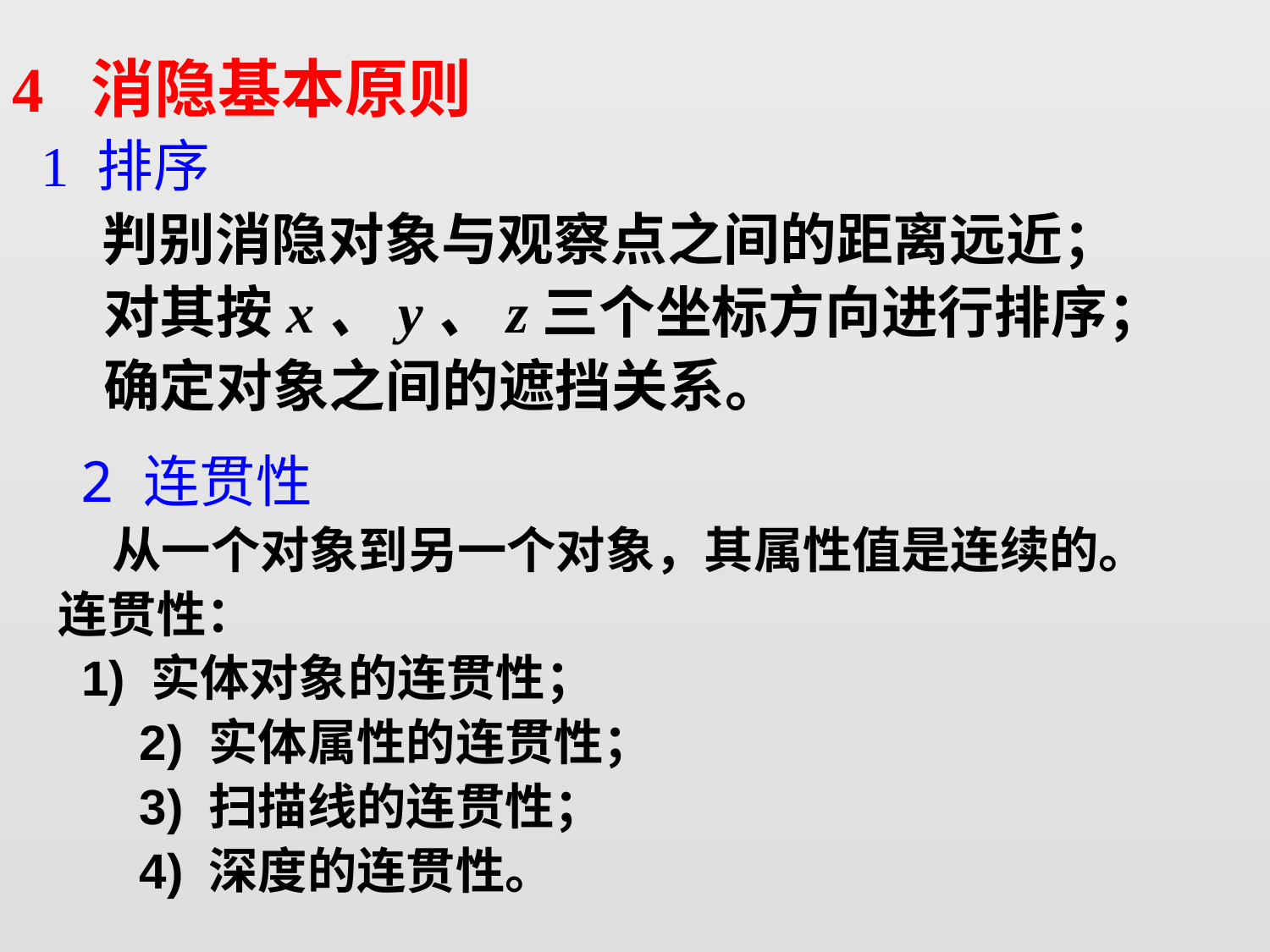

4  消隐基本原则
  1 排序
      判别消隐对象与观察点之间的距离远近；
      对其按x、y、z三个坐标方向进行排序；
      确定对象之间的遮挡关系。
  2 连贯性
        从一个对象到另一个对象，其属性值是连续的。
   连贯性：
     1) 实体对象的连贯性；
    	2) 实体属性的连贯性；
   	3) 扫描线的连贯性；
    	4) 深度的连贯性。